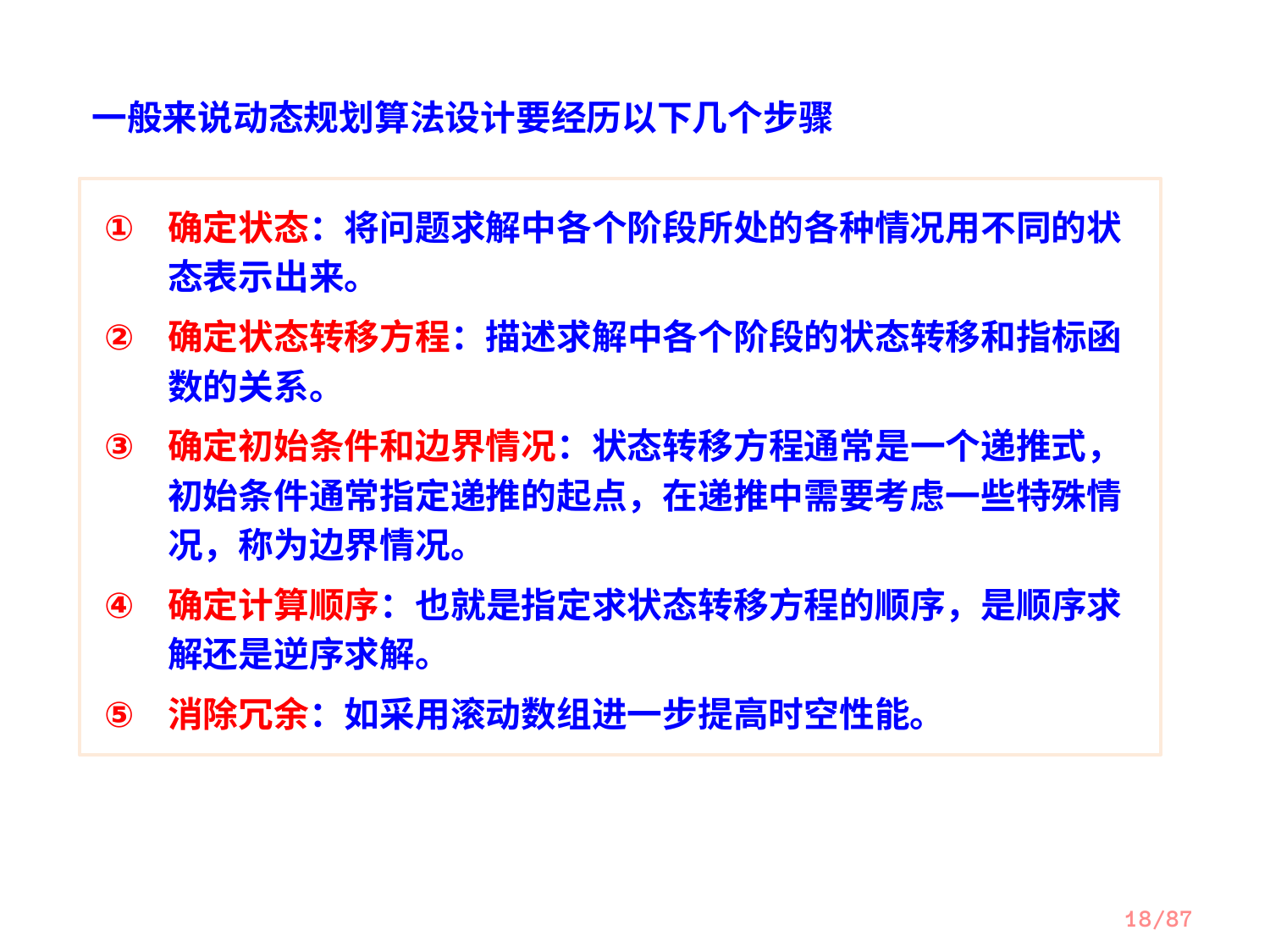

一般来说动态规划算法设计要经历以下几个步骤
确定状态：将问题求解中各个阶段所处的各种情况用不同的状态表示出来。
确定状态转移方程：描述求解中各个阶段的状态转移和指标函数的关系。
确定初始条件和边界情况：状态转移方程通常是一个递推式，初始条件通常指定递推的起点，在递推中需要考虑一些特殊情况，称为边界情况。
确定计算顺序：也就是指定求状态转移方程的顺序，是顺序求解还是逆序求解。
消除冗余：如采用滚动数组进一步提高时空性能。
18/87